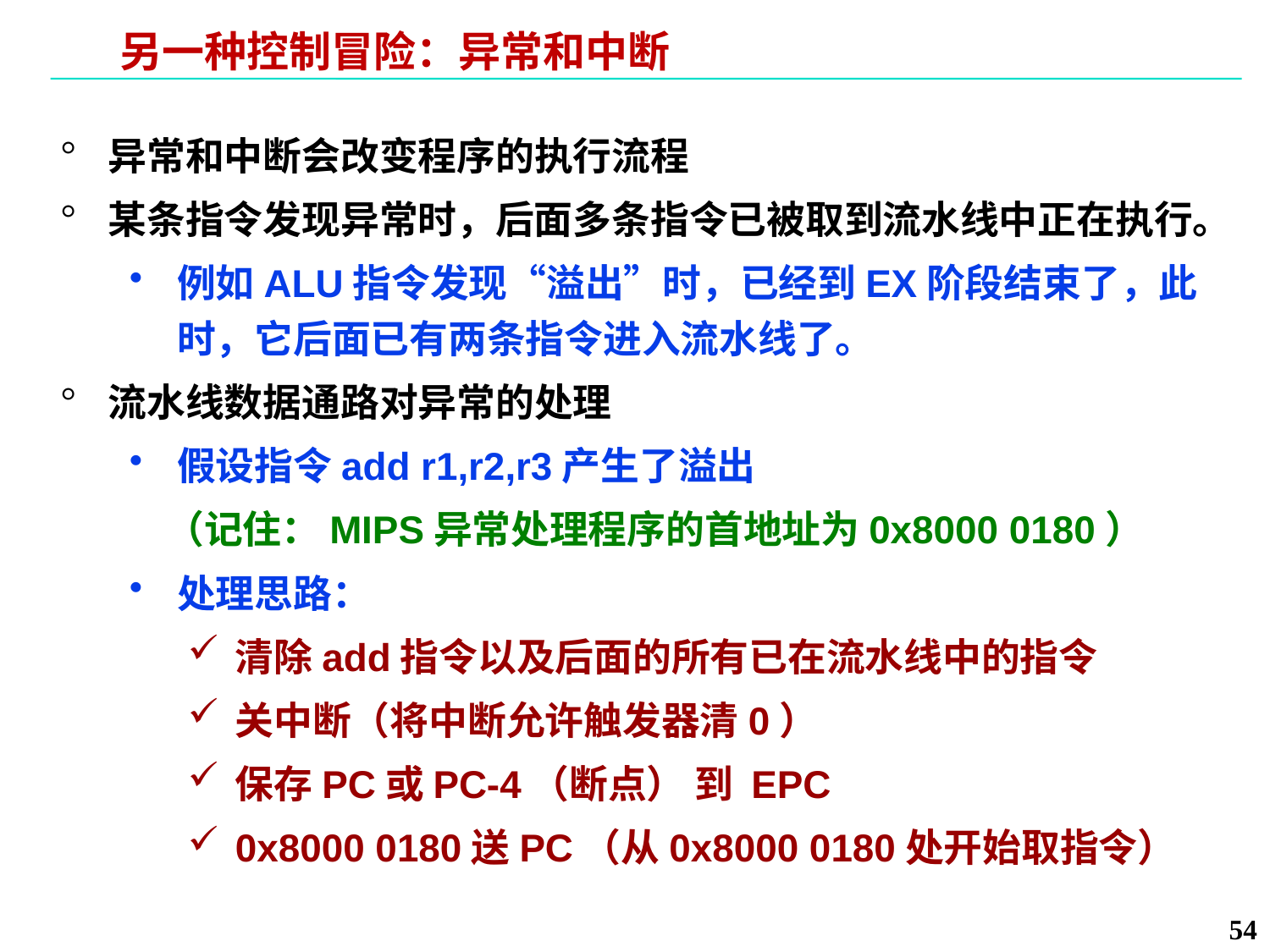

# 另一种控制冒险：异常和中断
异常和中断会改变程序的执行流程
某条指令发现异常时，后面多条指令已被取到流水线中正在执行。
例如ALU指令发现“溢出”时，已经到EX阶段结束了，此时，它后面已有两条指令进入流水线了。
流水线数据通路对异常的处理
假设指令add r1,r2,r3产生了溢出
   （记住：MIPS异常处理程序的首地址为0x8000 0180）
处理思路：
清除add指令以及后面的所有已在流水线中的指令
关中断（将中断允许触发器清0）
保存PC或PC-4（断点） 到 EPC
0x8000 0180送PC（从0x8000 0180处开始取指令）